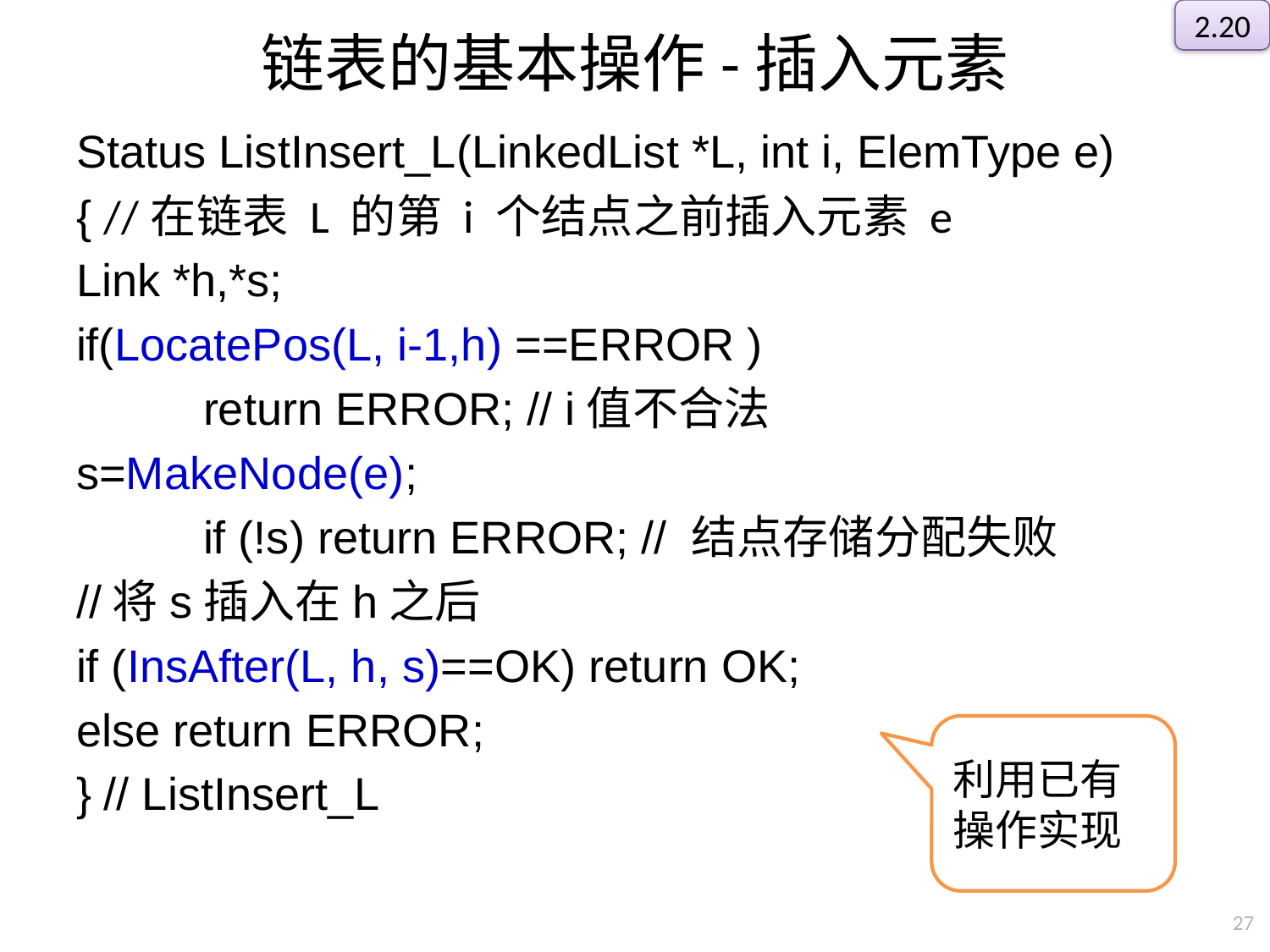

2.20
# 链表的基本操作-插入元素
Status ListInsert_L(LinkedList *L, int i, ElemType e)
{ //在链表 L 的第 i 个结点之前插入元素 e
Link *h,*s;
if(LocatePos(L, i-1,h) ==ERROR )
	return ERROR; // i值不合法
s=MakeNode(e);
	if (!s) return ERROR; // 结点存储分配失败
//将s插入在h之后
if (InsAfter(L, h, s)==OK) return OK;
else return ERROR;
} // ListInsert_L
利用已有操作实现
27